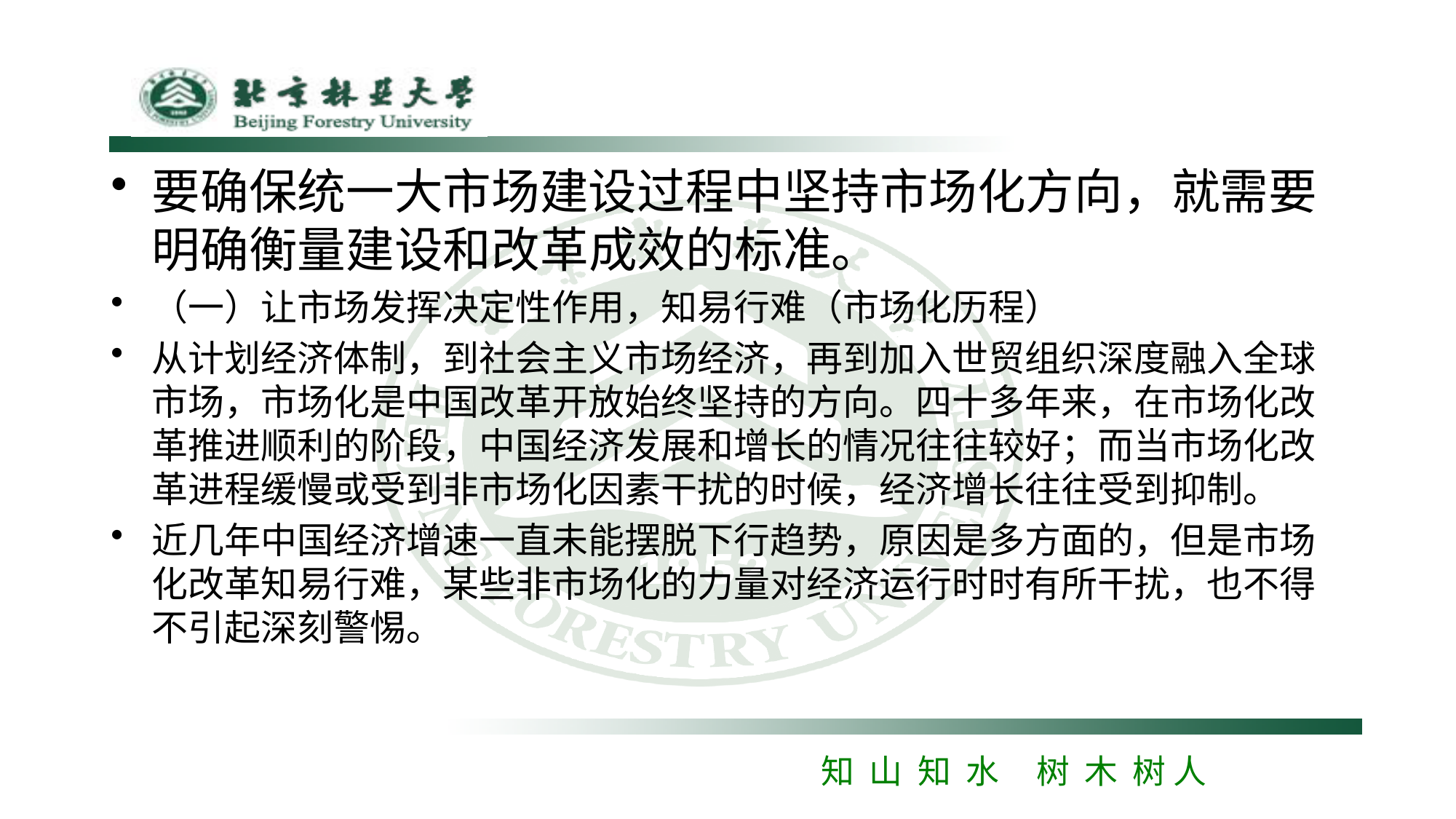

#
要确保统一大市场建设过程中坚持市场化方向，就需要明确衡量建设和改革成效的标准。
（一）让市场发挥决定性作用，知易行难（市场化历程）
从计划经济体制，到社会主义市场经济，再到加入世贸组织深度融入全球市场，市场化是中国改革开放始终坚持的方向。四十多年来，在市场化改革推进顺利的阶段，中国经济发展和增长的情况往往较好；而当市场化改革进程缓慢或受到非市场化因素干扰的时候，经济增长往往受到抑制。
近几年中国经济增速一直未能摆脱下行趋势，原因是多方面的，但是市场化改革知易行难，某些非市场化的力量对经济运行时时有所干扰，也不得不引起深刻警惕。